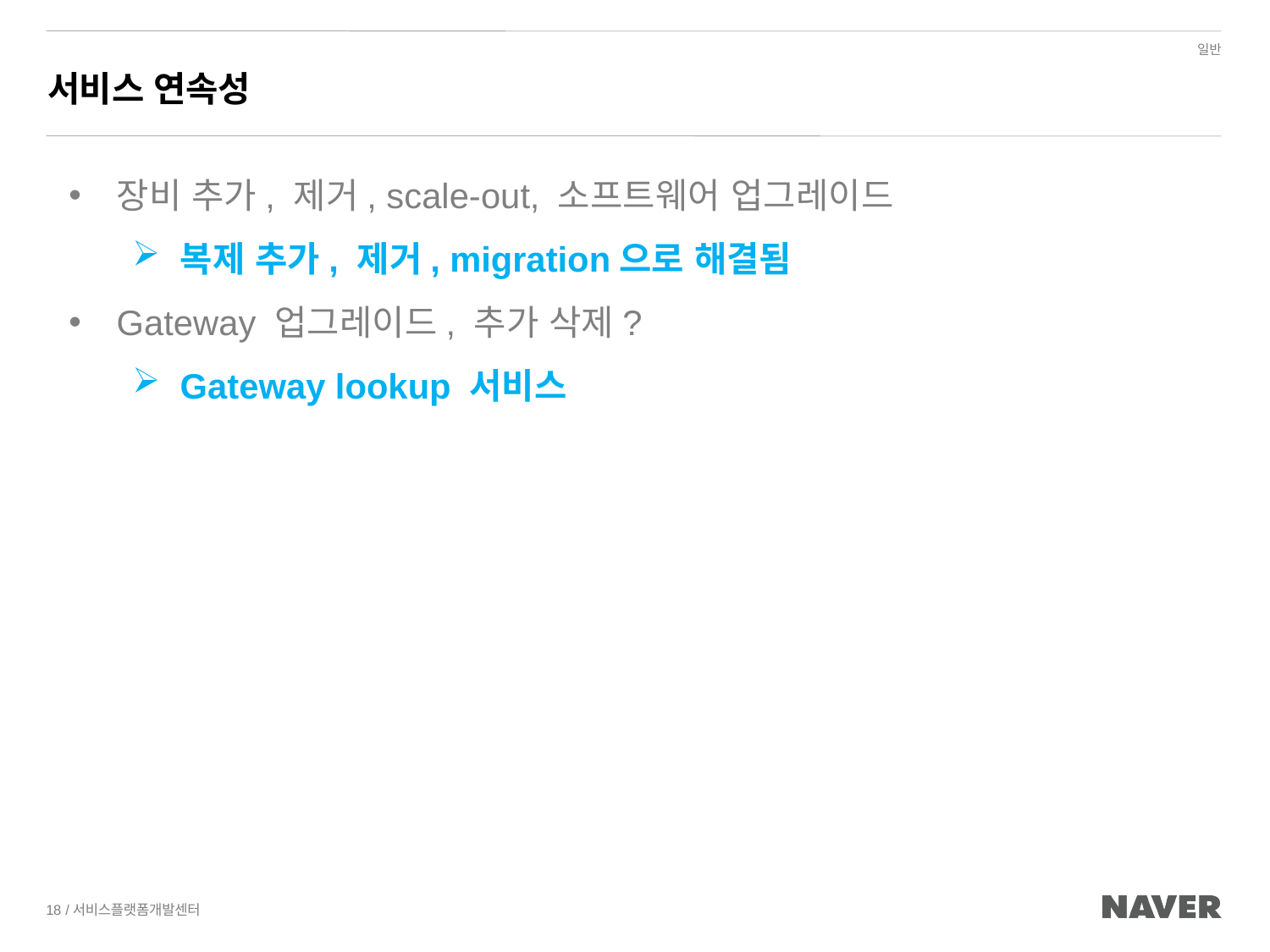

# 서비스 연속성
장비 추가, 제거, scale-out, 소프트웨어 업그레이드
복제 추가, 제거, migration으로 해결됨
Gateway 업그레이드, 추가 삭제?
Gateway lookup 서비스